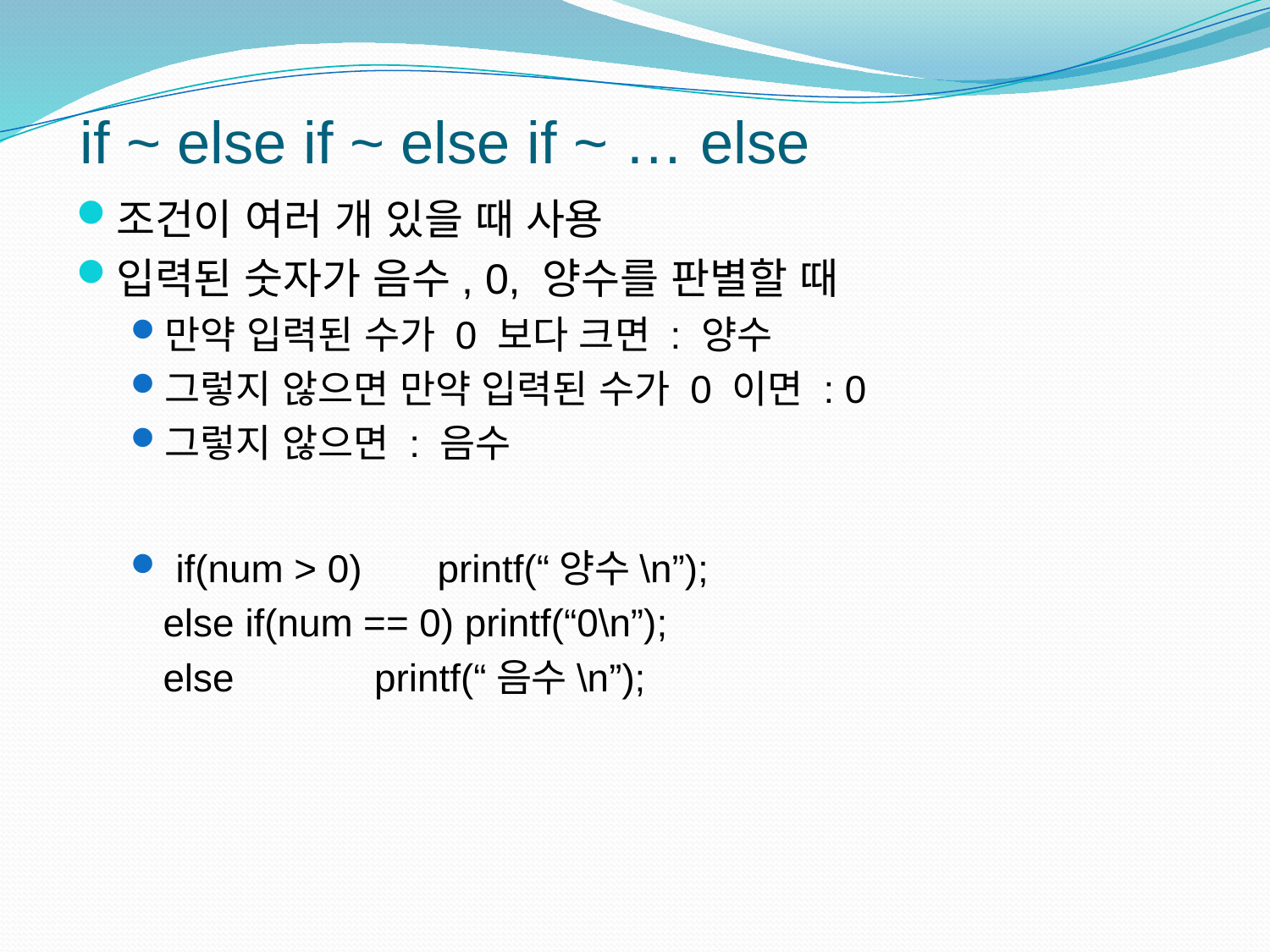

# if ~ else if ~ else if ~ … else
조건이 여러 개 있을 때 사용
입력된 숫자가 음수, 0, 양수를 판별할 때
만약 입력된 수가 0 보다 크면 : 양수
그렇지 않으면 만약 입력된 수가 0 이면 : 0
그렇지 않으면 : 음수

 if(num > 0)       printf(“양수\n”);
   else if(num == 0) printf(“0\n”);
   else             printf(“음수\n”);